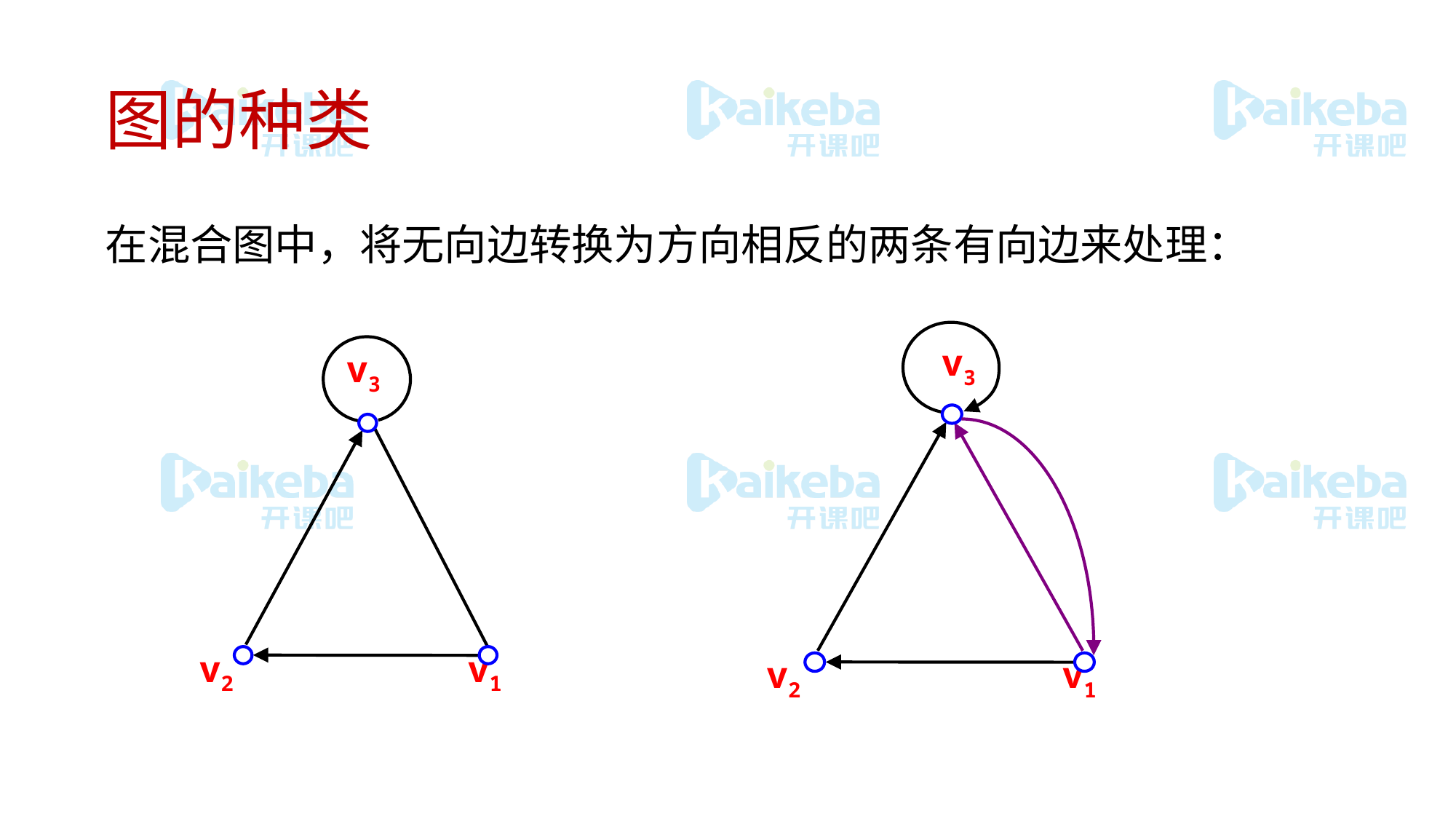

# 图的种类
在混合图中，将无向边转换为方向相反的两条有向边来处理：

v3

v2
v1

v3

v2
v1